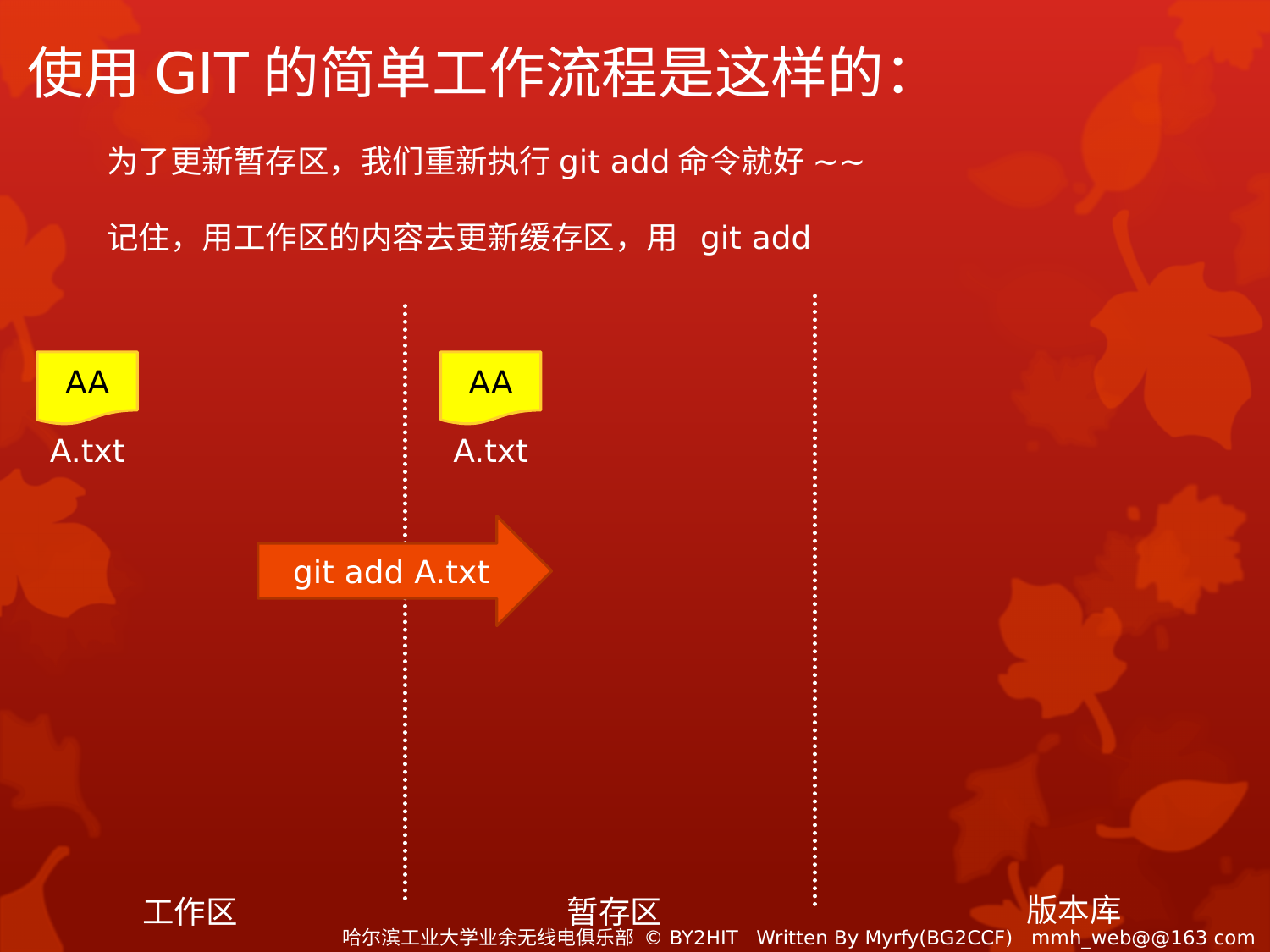

# 使用GIT的简单工作流程是这样的：
为了更新暂存区，我们重新执行git add命令就好~~

记住，用工作区的内容去更新缓存区，用  git add
AA
A.txt
AA
A.txt
git add A.txt
版本库
工作区
暂存区